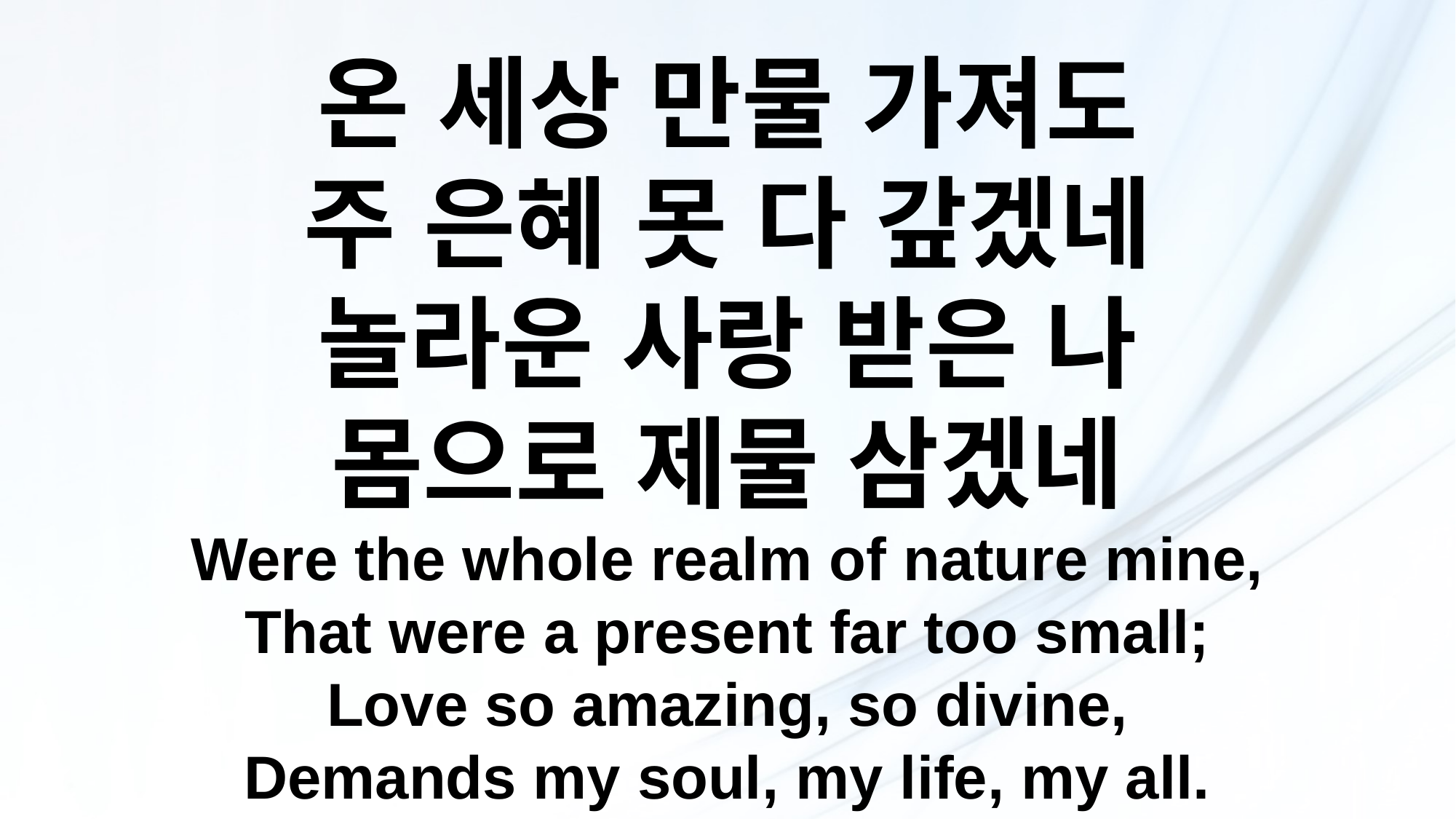

온 세상 만물 가져도
주 은혜 못 다 갚겠네
놀라운 사랑 받은 나
몸으로 제물 삼겠네
Were the whole realm of nature mine,
That were a present far too small;
Love so amazing, so divine,
Demands my soul, my life, my all.